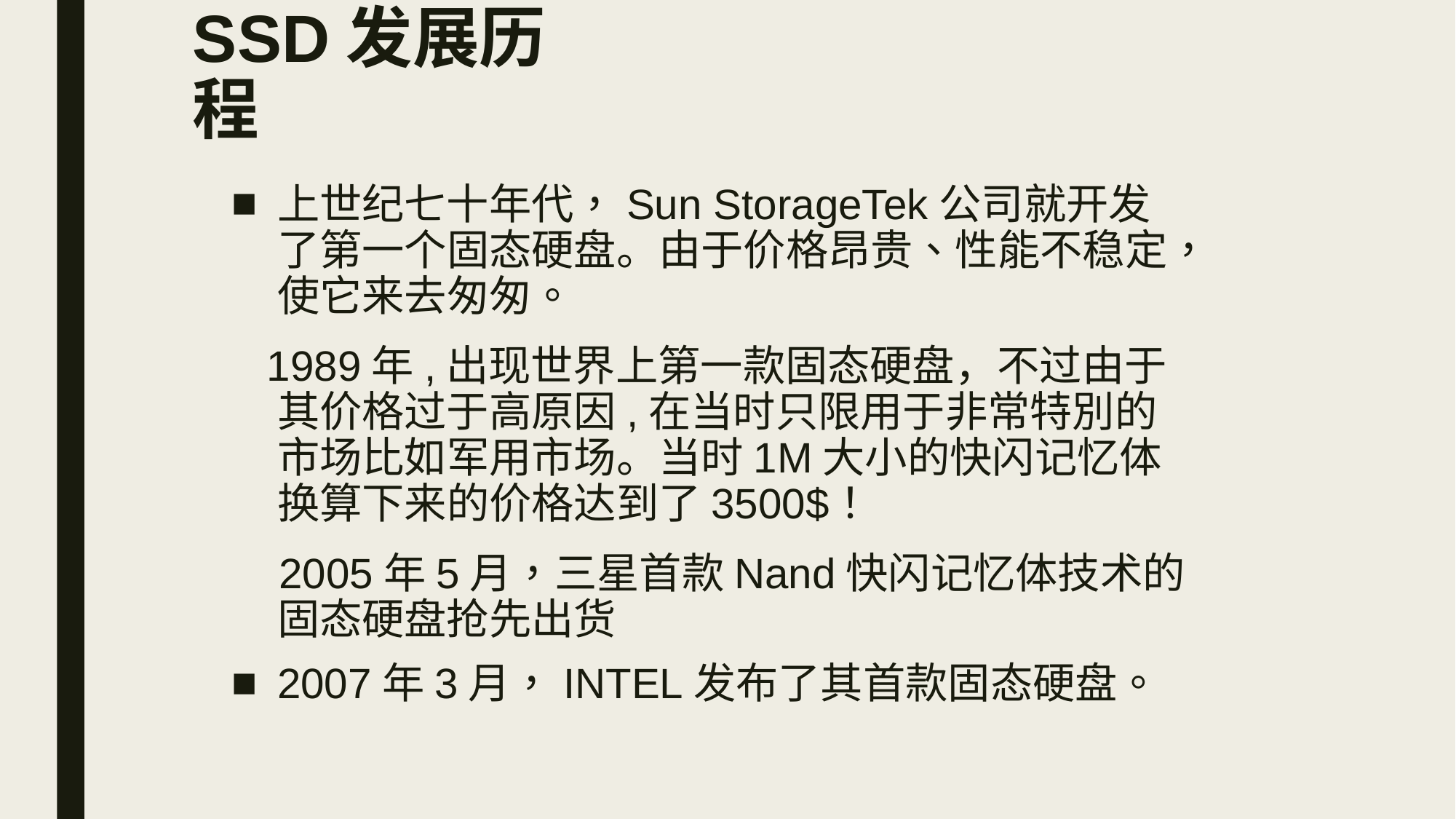

# SSD发展历程
上世纪七十年代，Sun StorageTek公司就开发了第一个固态硬盘。由于价格昂贵、性能不稳定，使它来去匆匆。
   1989年,出现世界上第一款固态硬盘，不过由于其价格过于高原因,在当时只限用于非常特別的市场比如军用市场。当时1M大小的快闪记忆体换算下来的价格达到了3500$！
    2005年5月，三星首款Nand快闪记忆体技术的固态硬盘抢先出货
2007年3月，INTEL发布了其首款固态硬盘。